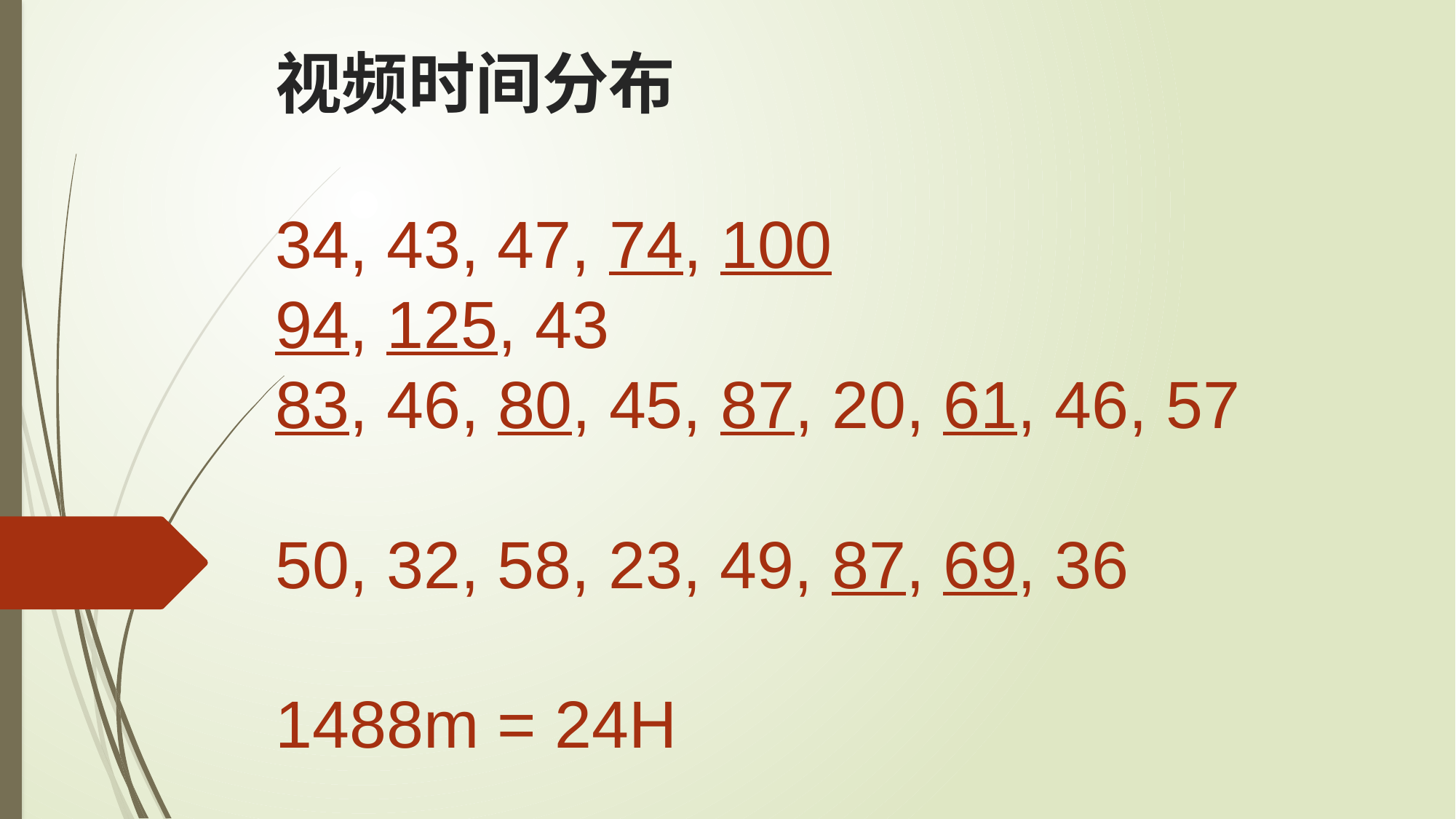

视频时间分布

34, 43, 47, 74, 100
94, 125, 43
83, 46, 80, 45, 87, 20, 61, 46, 57

50, 32, 58, 23, 49, 87, 69, 36

1488m = 24H